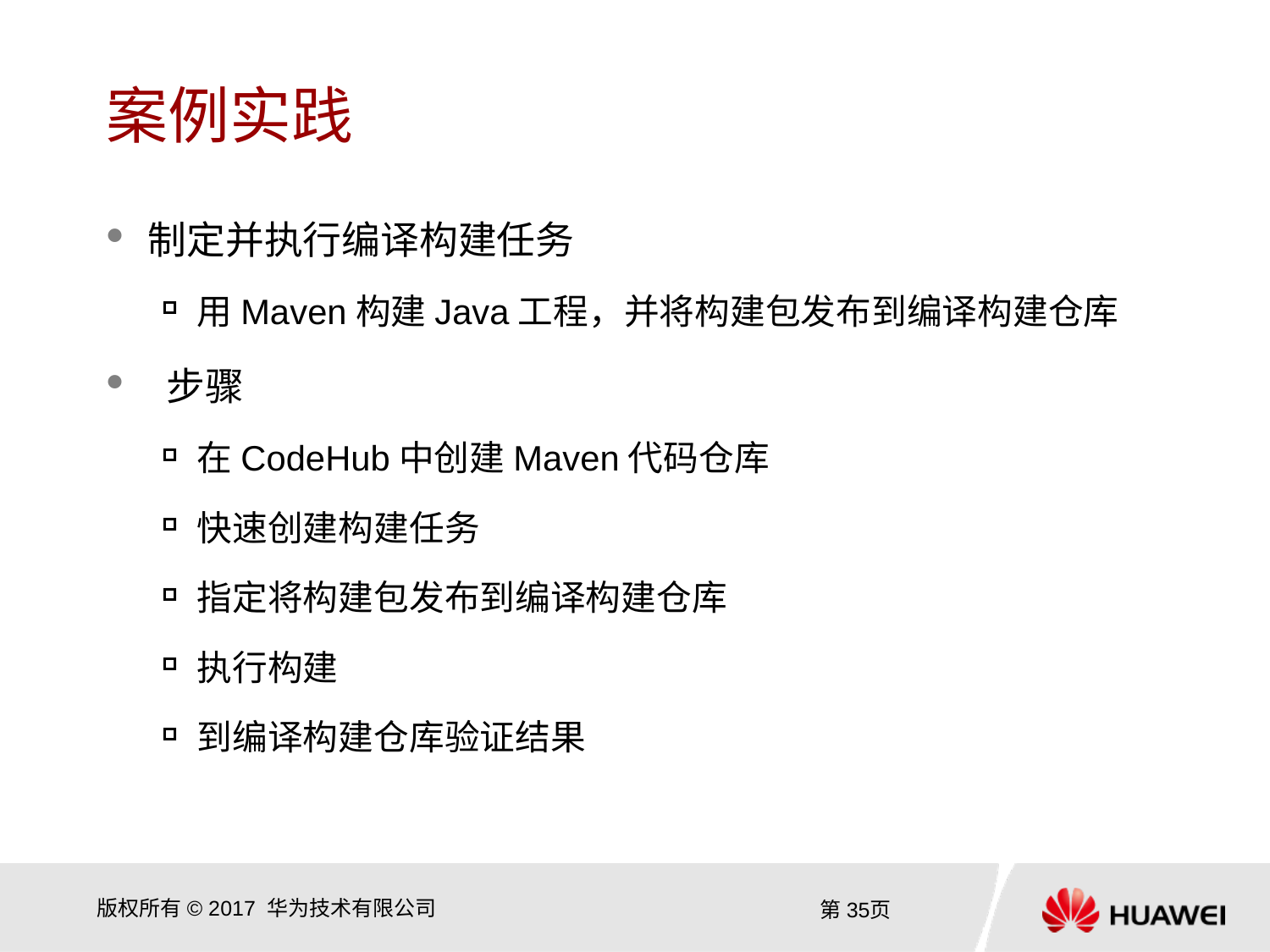

# 案例实践
制定并执行编译构建任务
用Maven构建Java工程，并将构建包发布到编译构建仓库
 步骤
在CodeHub中创建Maven代码仓库
快速创建构建任务
指定将构建包发布到编译构建仓库
执行构建
到编译构建仓库验证结果